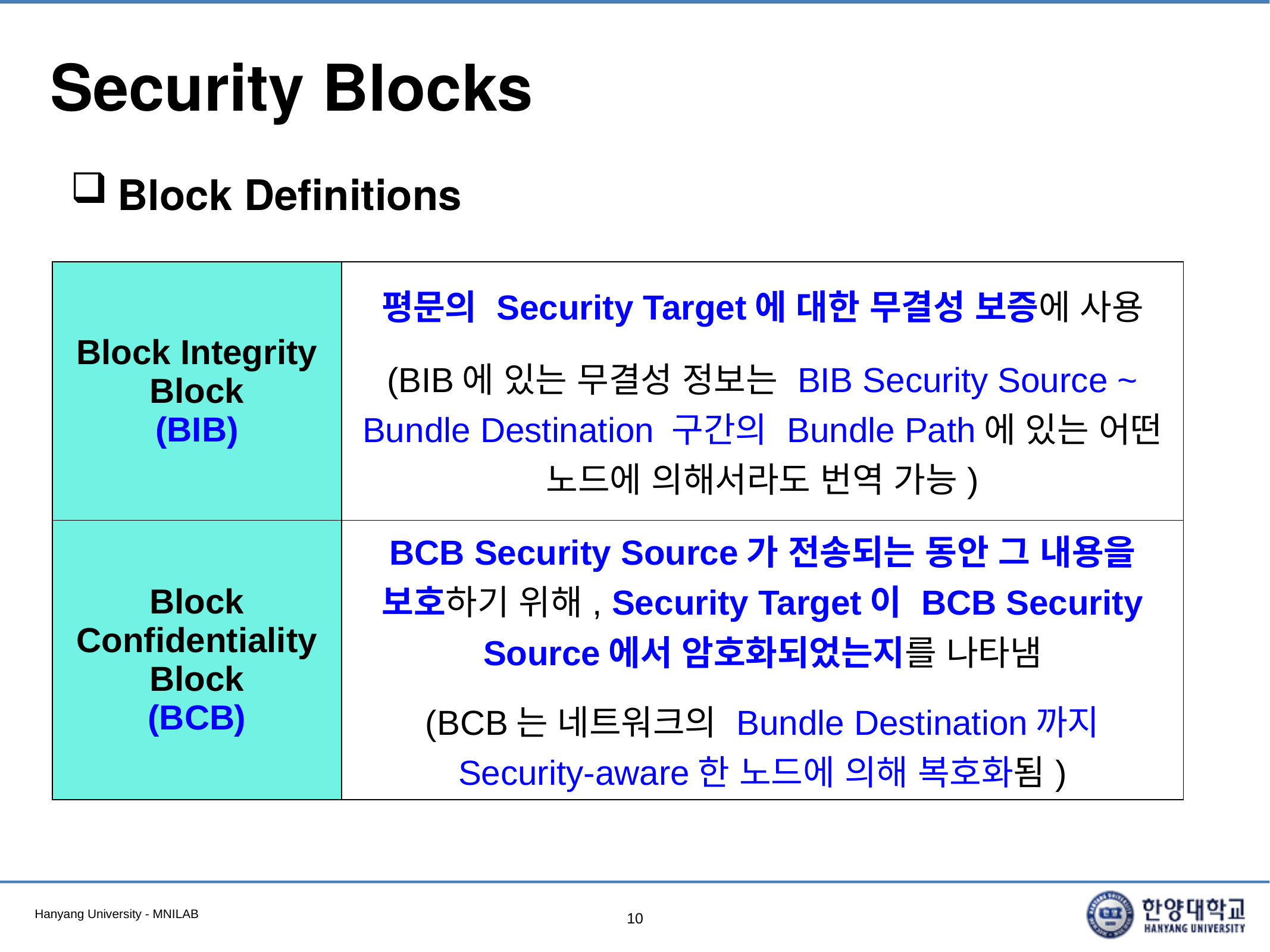

# Security Blocks
Block Definitions

| Block Integrity Block (BIB) | 평문의 Security Target에 대한 무결성 보증에 사용 (BIB에 있는 무결성 정보는 BIB Security Source ~ Bundle Destination 구간의 Bundle Path에 있는 어떤 노드에 의해서라도 번역 가능) |
| --- | --- |
| Block Confidentiality Block (BCB) | BCB Security Source가 전송되는 동안 그 내용을 보호하기 위해, Security Target이 BCB Security Source에서 암호화되었는지를 나타냄 (BCB는 네트워크의 Bundle Destination까지 Security-aware한 노드에 의해 복호화됨) |
10